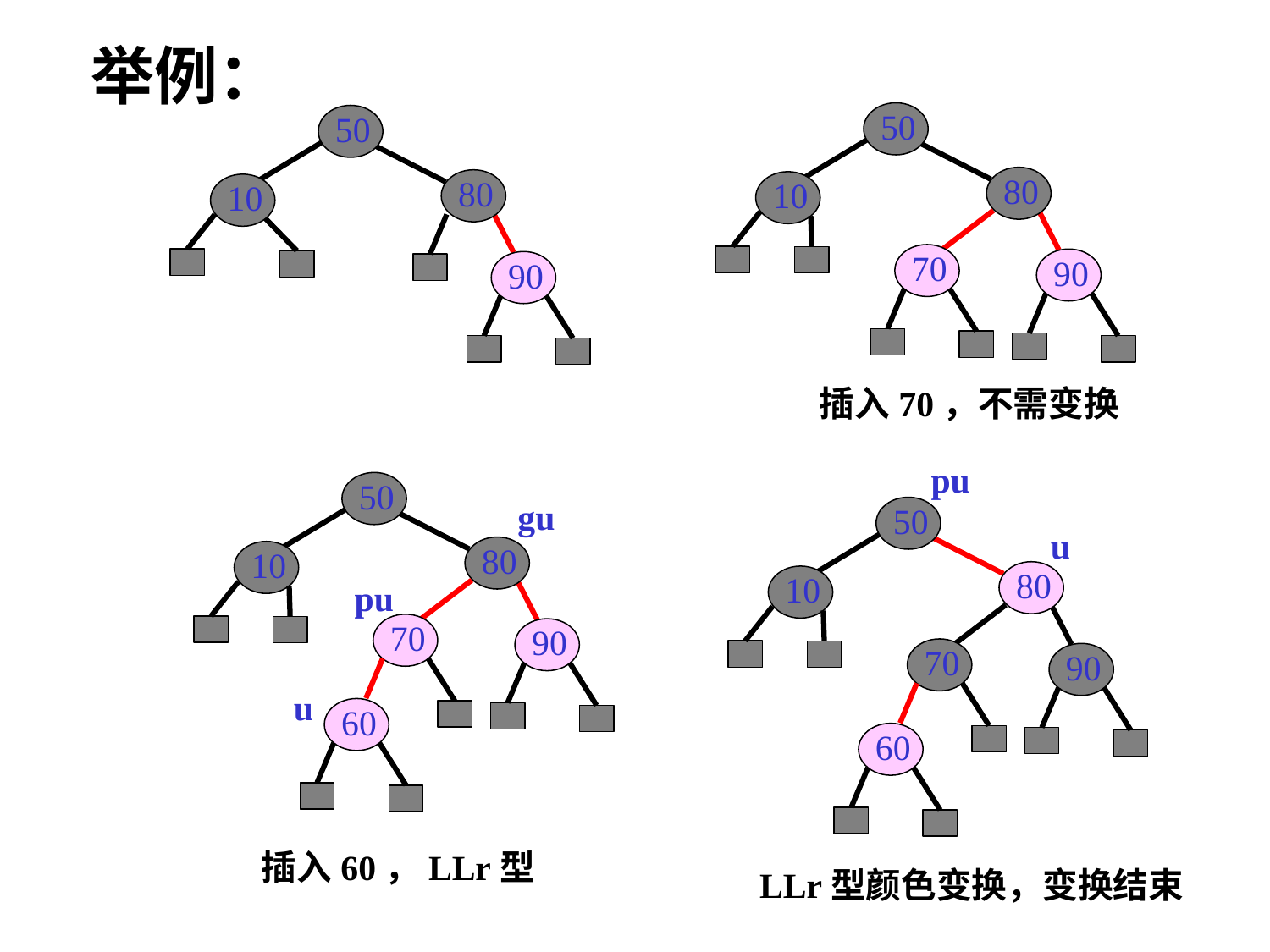

举例：
50

80

10

70

90

插入70，不需变换
50

80

10

90

pu
50

u
80

10

70

90

60

LLr型颜色变换，变换结束
50

gu
80

10

pu
70

90

u
60

插入60，LLr型